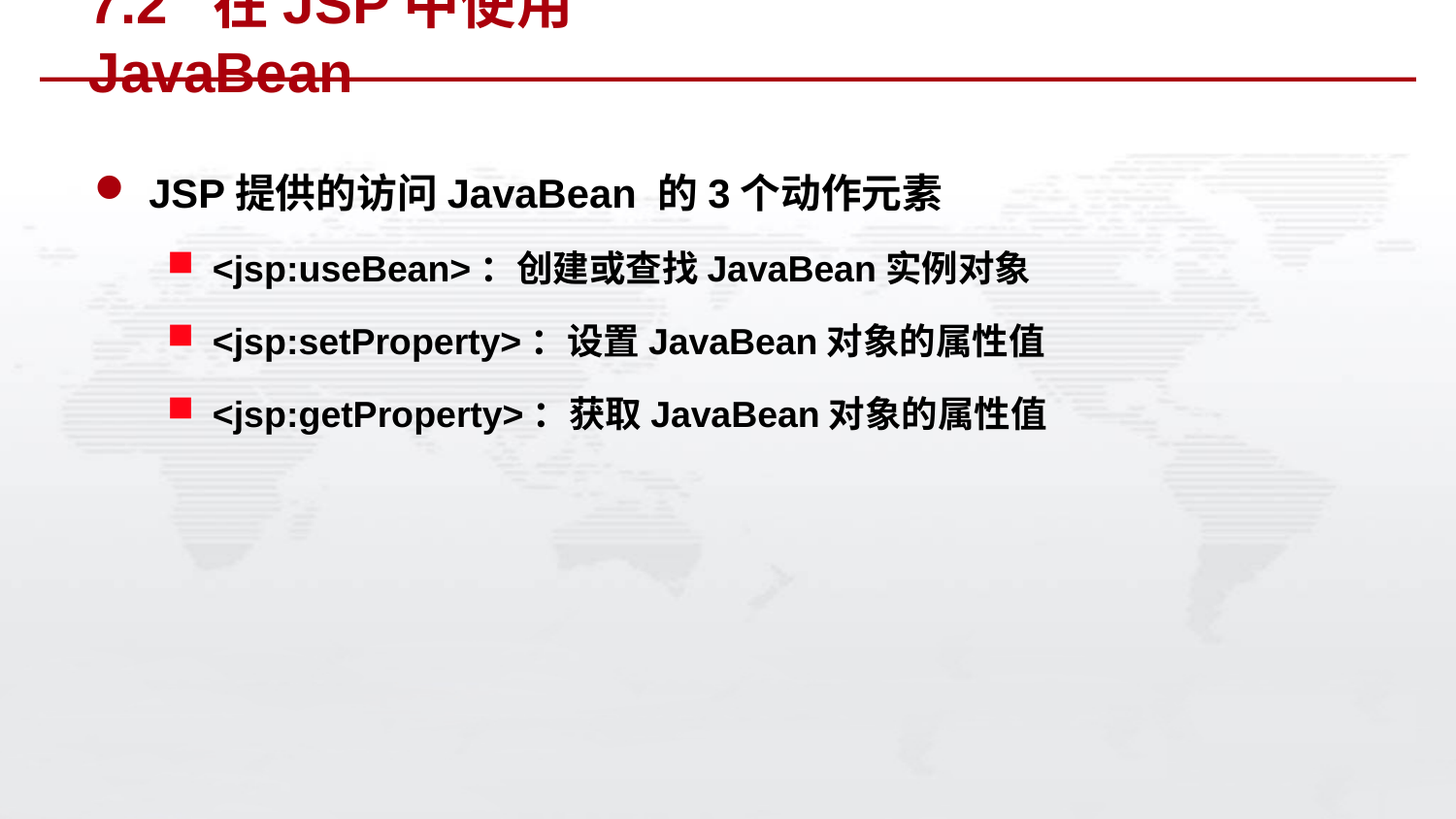

# 7.2  在JSP中使用JavaBean
JSP提供的访问JavaBean 的3个动作元素
<jsp:useBean>：创建或查找JavaBean实例对象
<jsp:setProperty>：设置JavaBean对象的属性值
<jsp:getProperty>：获取JavaBean对象的属性值